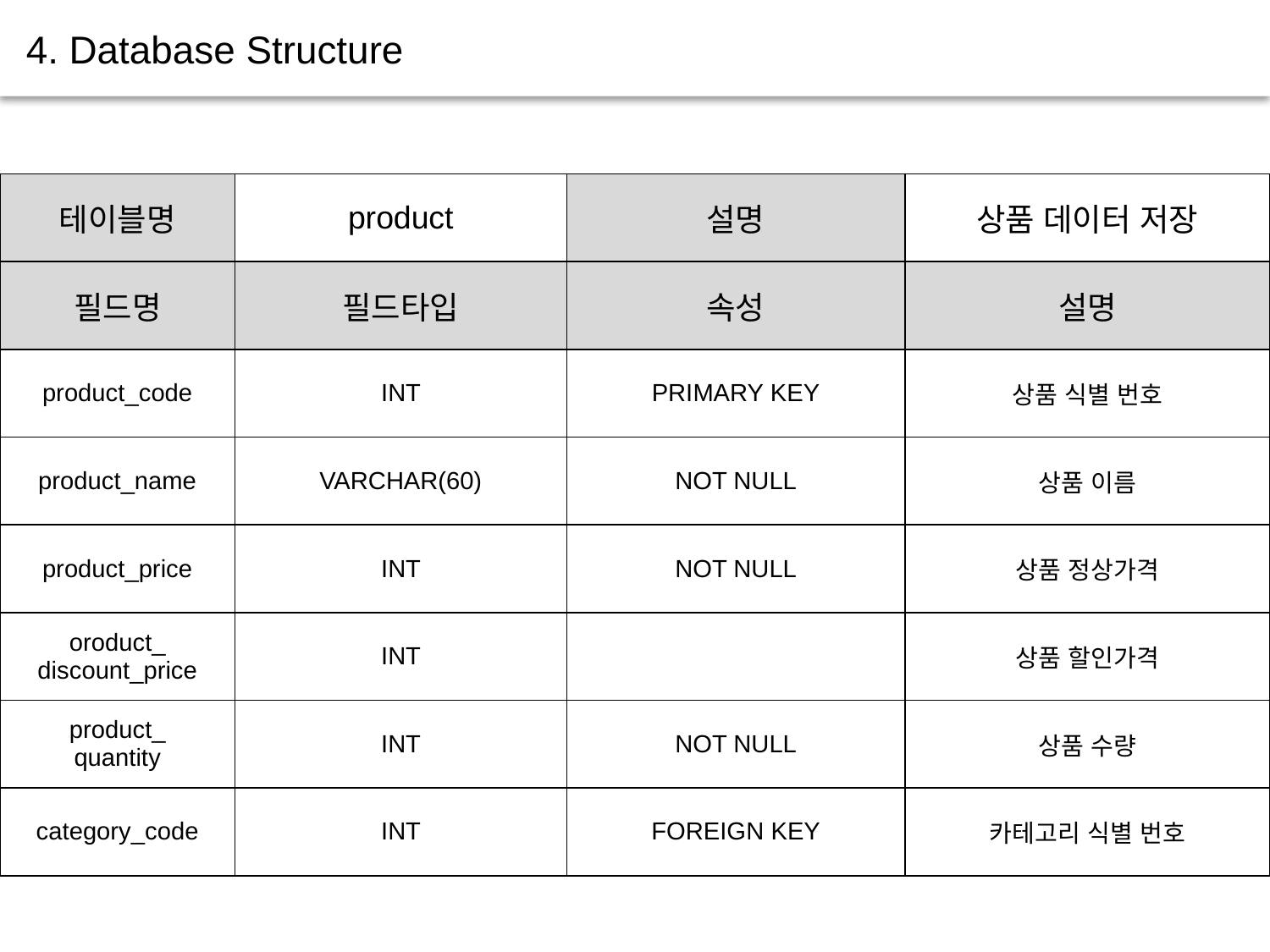

4. Database Structure
| 테이블명 | product | 설명 | 상품 데이터 저장 |
| --- | --- | --- | --- |
| 필드명 | 필드타입 | 속성 | 설명 |
| product\_code | INT | PRIMARY KEY | 상품 식별 번호 |
| product\_name | VARCHAR(60) | NOT NULL | 상품 이름 |
| product\_price | INT | NOT NULL | 상품 정상가격 |
| oroduct\_ discount\_price | INT |  | 상품 할인가격 |
| product\_ quantity | INT | NOT NULL | 상품 수량 |
| category\_code | INT | FOREIGN KEY | 카테고리 식별 번호 |